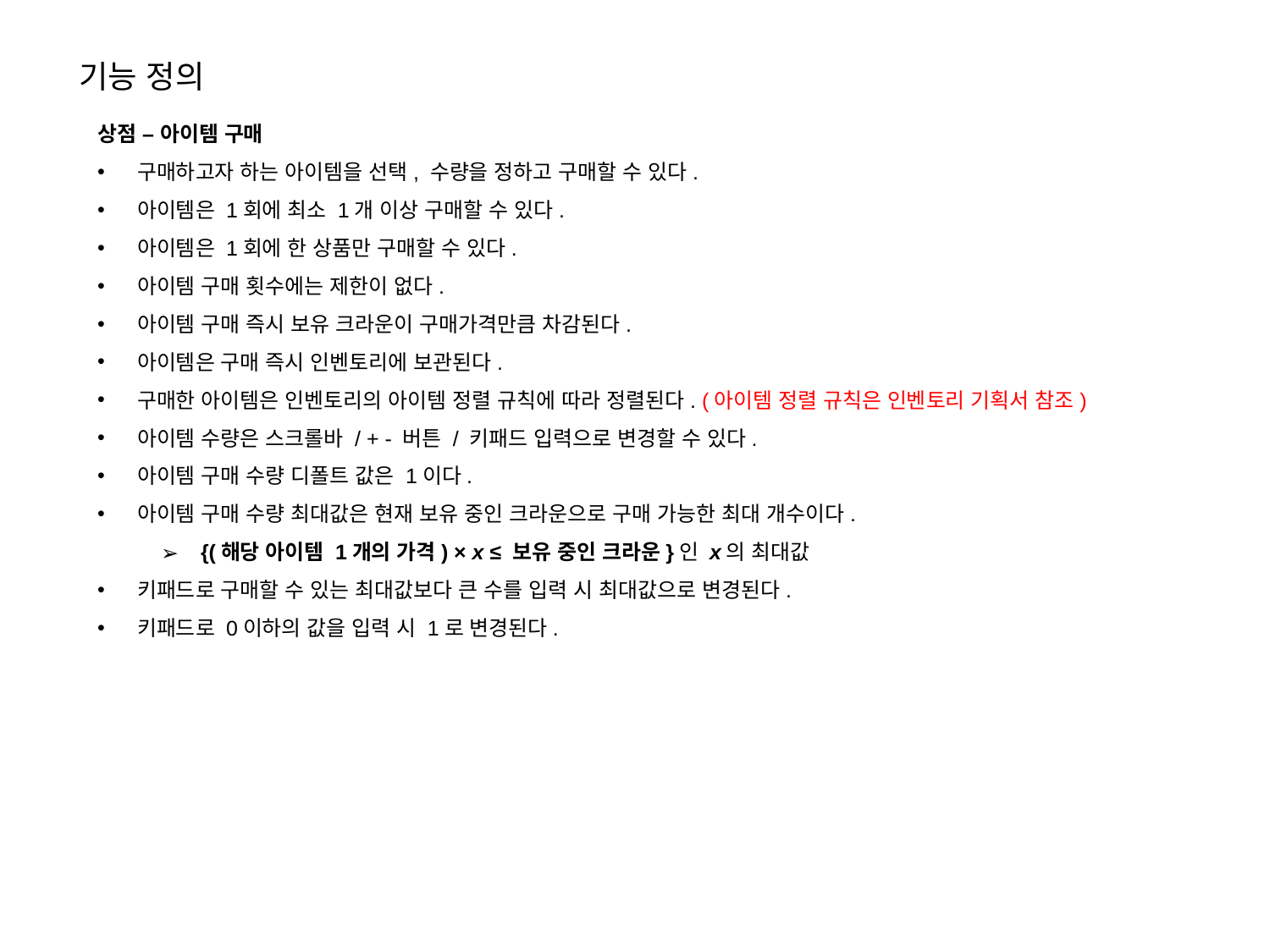

기능 정의
상점 – 아이템 구매
구매하고자 하는 아이템을 선택, 수량을 정하고 구매할 수 있다.
아이템은 1회에 최소 1개 이상 구매할 수 있다.
아이템은 1회에 한 상품만 구매할 수 있다.
아이템 구매 횟수에는 제한이 없다.
아이템 구매 즉시 보유 크라운이 구매가격만큼 차감된다.
아이템은 구매 즉시 인벤토리에 보관된다.
구매한 아이템은 인벤토리의 아이템 정렬 규칙에 따라 정렬된다. (아이템 정렬 규칙은 인벤토리 기획서 참조)
아이템 수량은 스크롤바 / + - 버튼 / 키패드 입력으로 변경할 수 있다.
아이템 구매 수량 디폴트 값은 1이다.
아이템 구매 수량 최대값은 현재 보유 중인 크라운으로 구매 가능한 최대 개수이다.
{(해당 아이템 1개의 가격) × х ≤ 보유 중인 크라운}인 х의 최대값
키패드로 구매할 수 있는 최대값보다 큰 수를 입력 시 최대값으로 변경된다.
키패드로 0이하의 값을 입력 시 1로 변경된다.